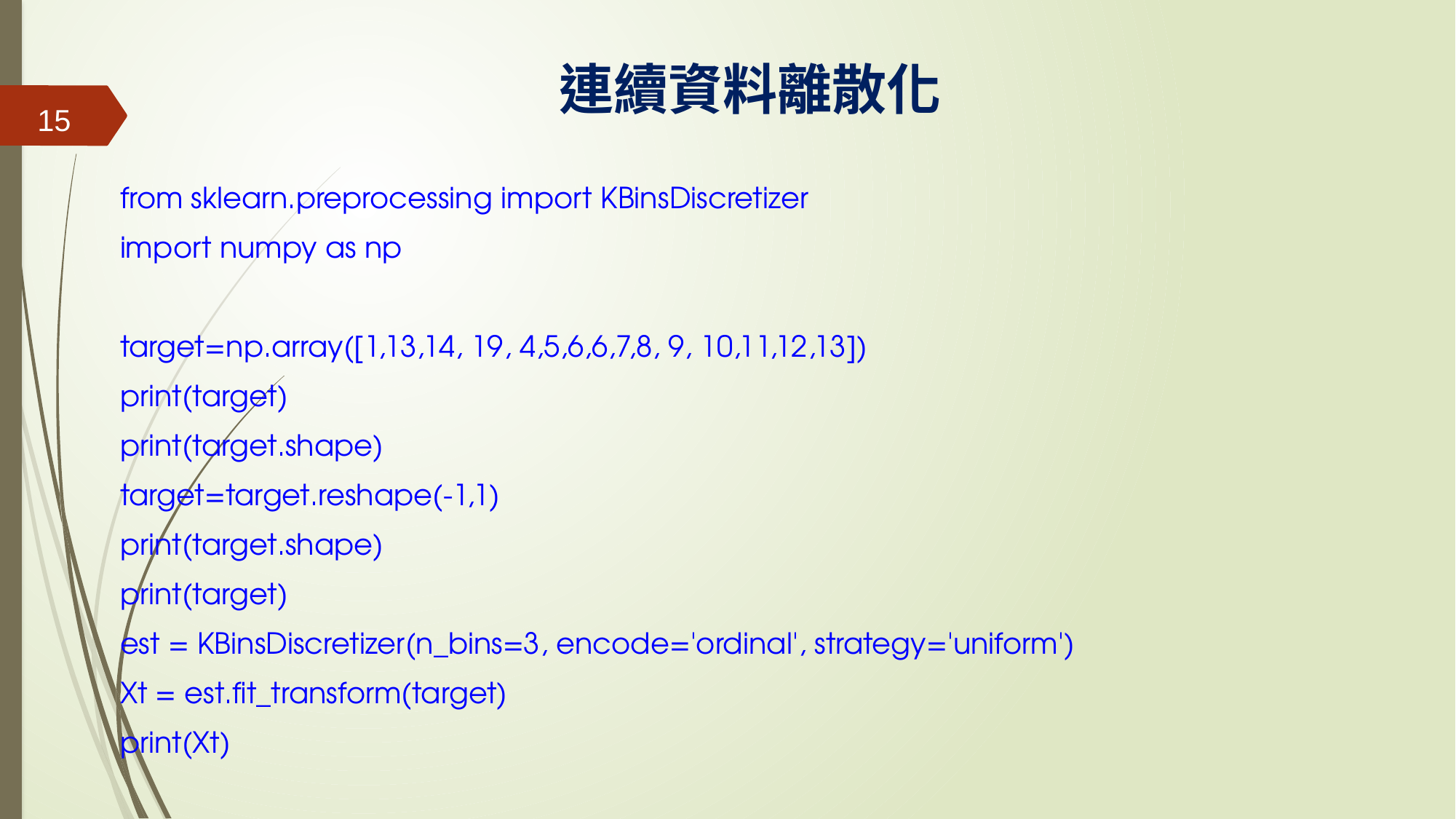

# 連續資料離散化
15
from sklearn.preprocessing import KBinsDiscretizer
import numpy as np

target=np.array([1,13,14, 19, 4,5,6,6,7,8, 9, 10,11,12,13])
print(target)
print(target.shape)
target=target.reshape(-1,1)
print(target.shape)
print(target)
est = KBinsDiscretizer(n_bins=3, encode='ordinal', strategy='uniform')
Xt = est.fit_transform(target)
print(Xt)